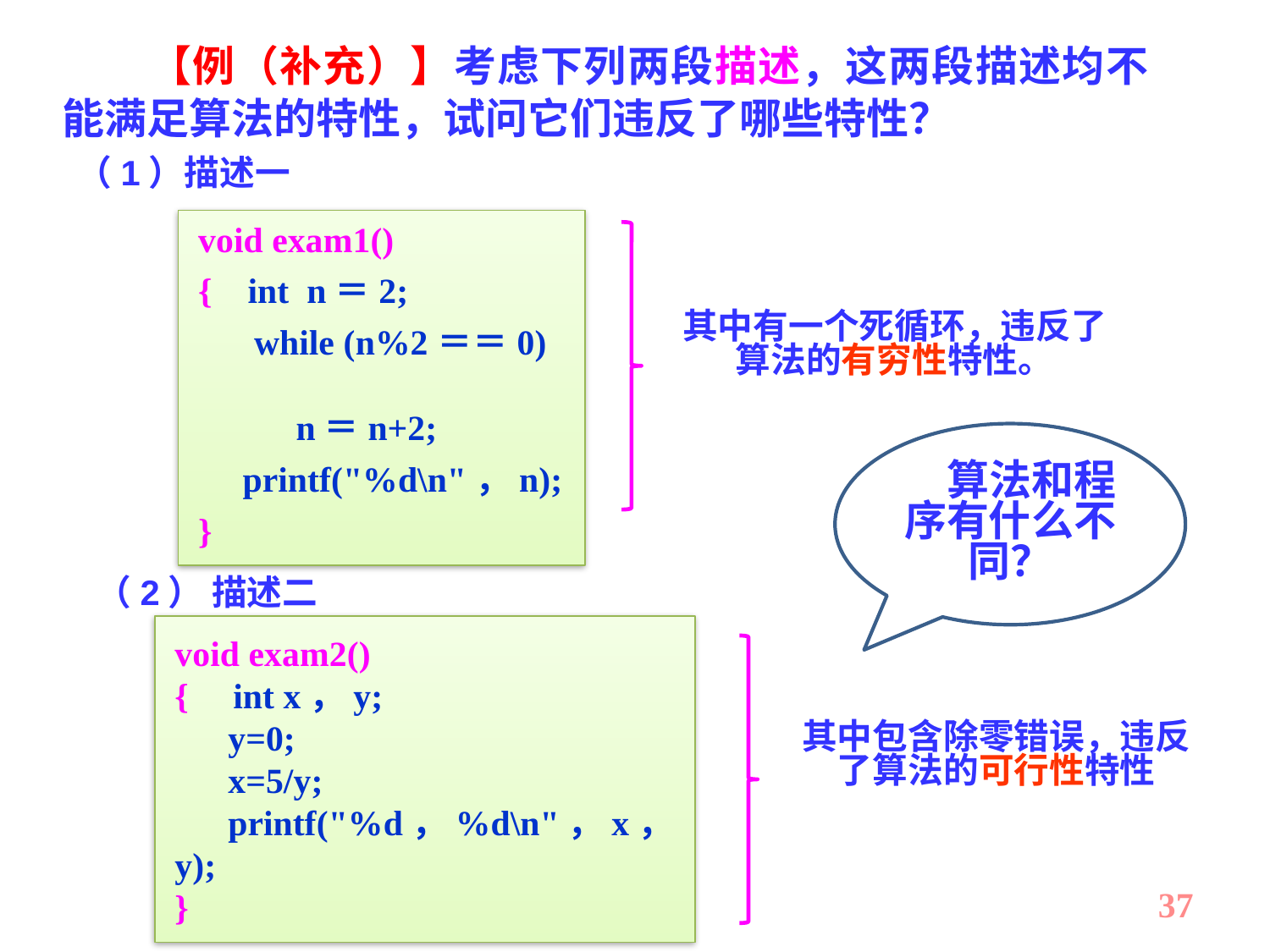

【例（补充）】考虑下列两段描述，这两段描述均不能满足算法的特性，试问它们违反了哪些特性？
（1）描述一
void exam1()
{    int  n＝2;
      while (n%2＝＝0)
           n＝n+2;
     printf("%d\n"，n);
}

其中有一个死循环，违反了算法的有穷性特性。
程算法和程序有什么不同？
（2） 描述二
void exam2()
{     int x，y;
      y=0;
      x=5/y;
      printf("%d，%d\n"，x，y);
}

其中包含除零错误，违反了算法的可行性特性
37